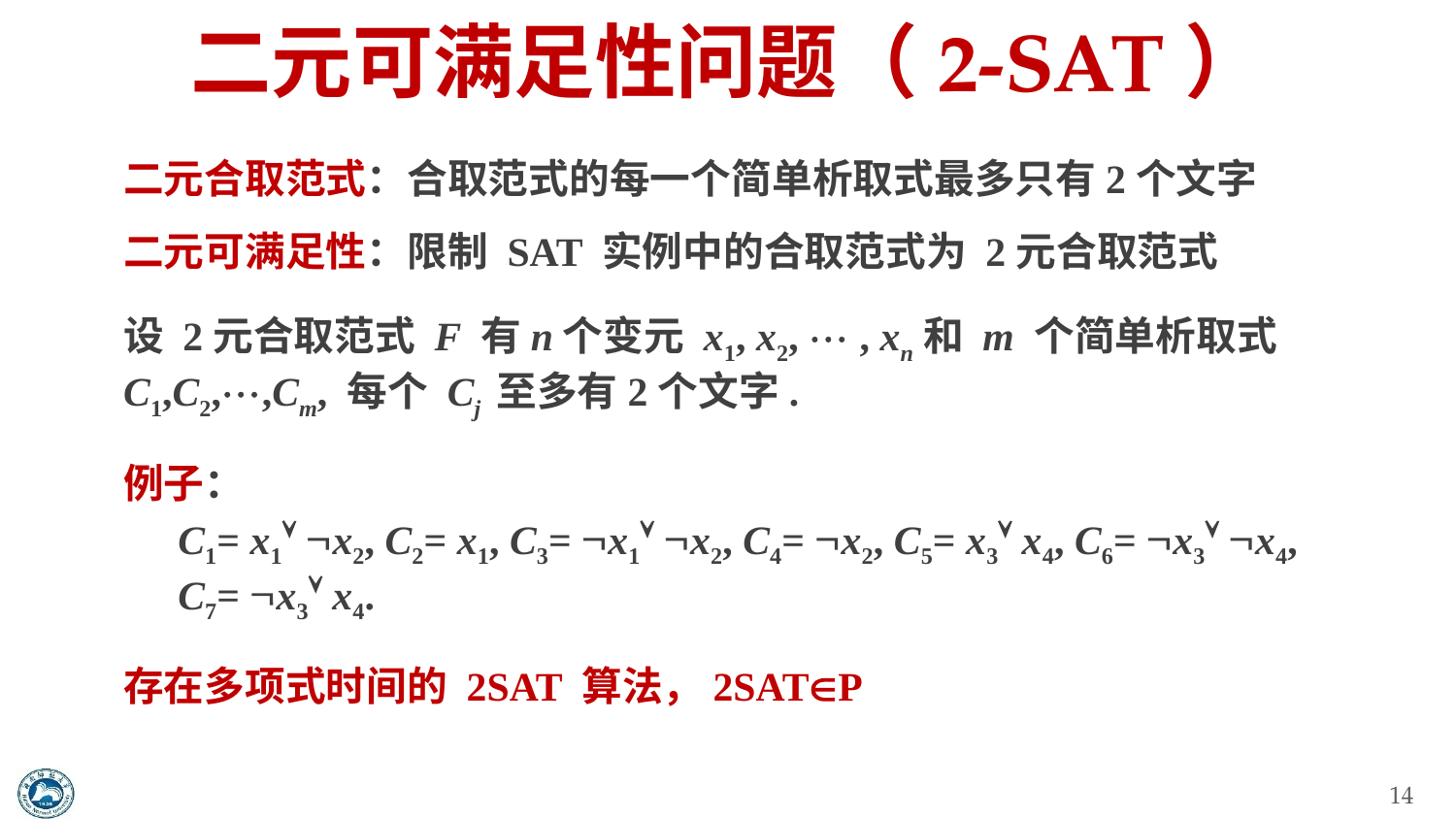

# 二元可满足性问题（2-SAT）
二元合取范式：合取范式的每一个简单析取式最多只有2个文字
二元可满足性：限制 SAT 实例中的合取范式为 2元合取范式
设 2元合取范式 F 有n个变元 x1, x2, … , xn和 m 个简单析取式 C1,C2,…,Cm, 每个 Cj 至多有2个文字.
例子：
	C1= x1∨ ¬x2, C2= x1, C3= ¬x1∨ ¬x2, C4= ¬x2, C5= x3∨ x4, C6= ¬x3∨ ¬x4, C7= ¬x3∨ x4.
存在多项式时间的 2SAT 算法，2SAT∈P
14